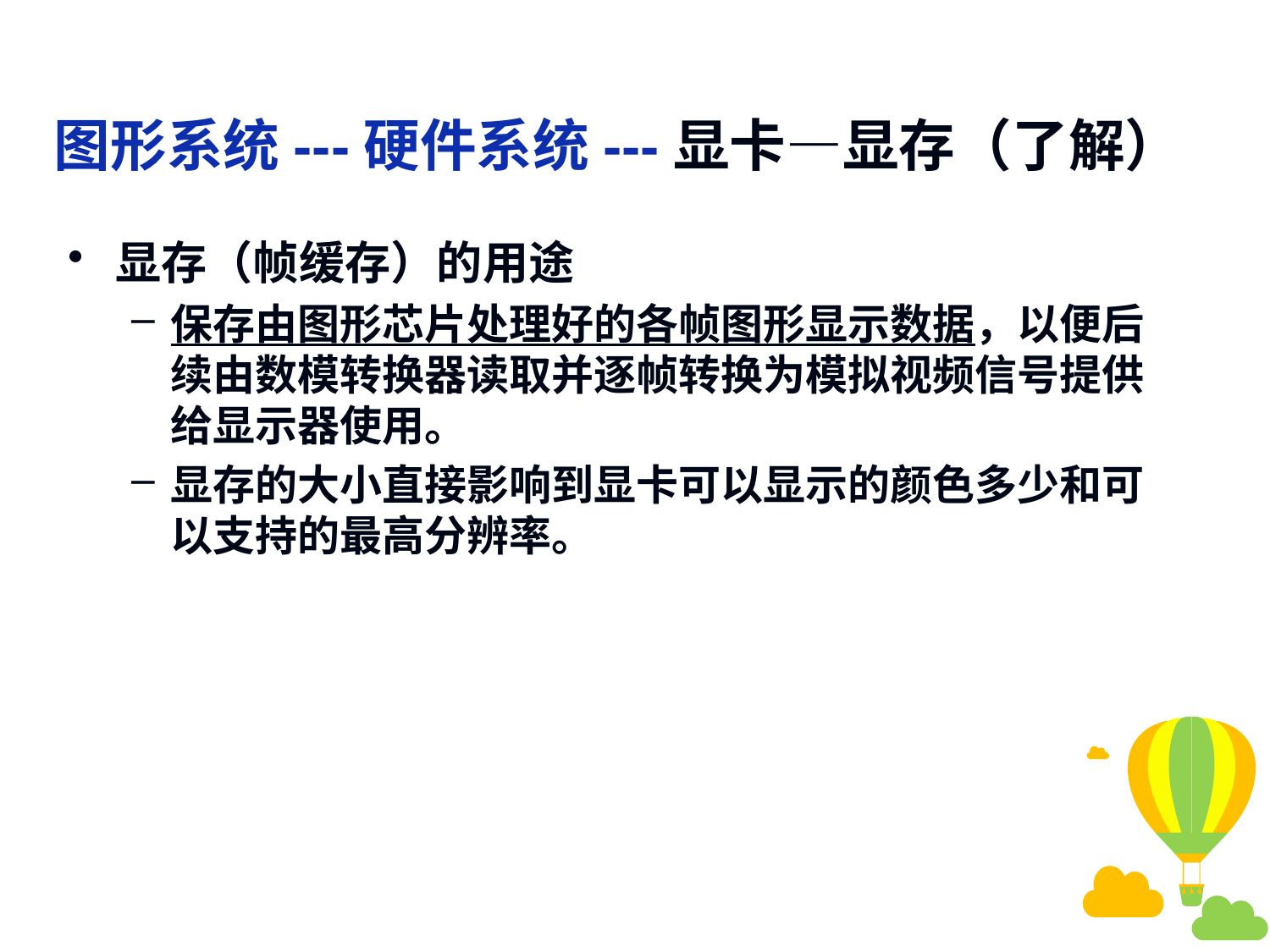

图形系统---硬件系统---显卡—显存（了解）
显存（帧缓存）的用途
保存由图形芯片处理好的各帧图形显示数据，以便后续由数模转换器读取并逐帧转换为模拟视频信号提供给显示器使用。
显存的大小直接影响到显卡可以显示的颜色多少和可以支持的最高分辨率。